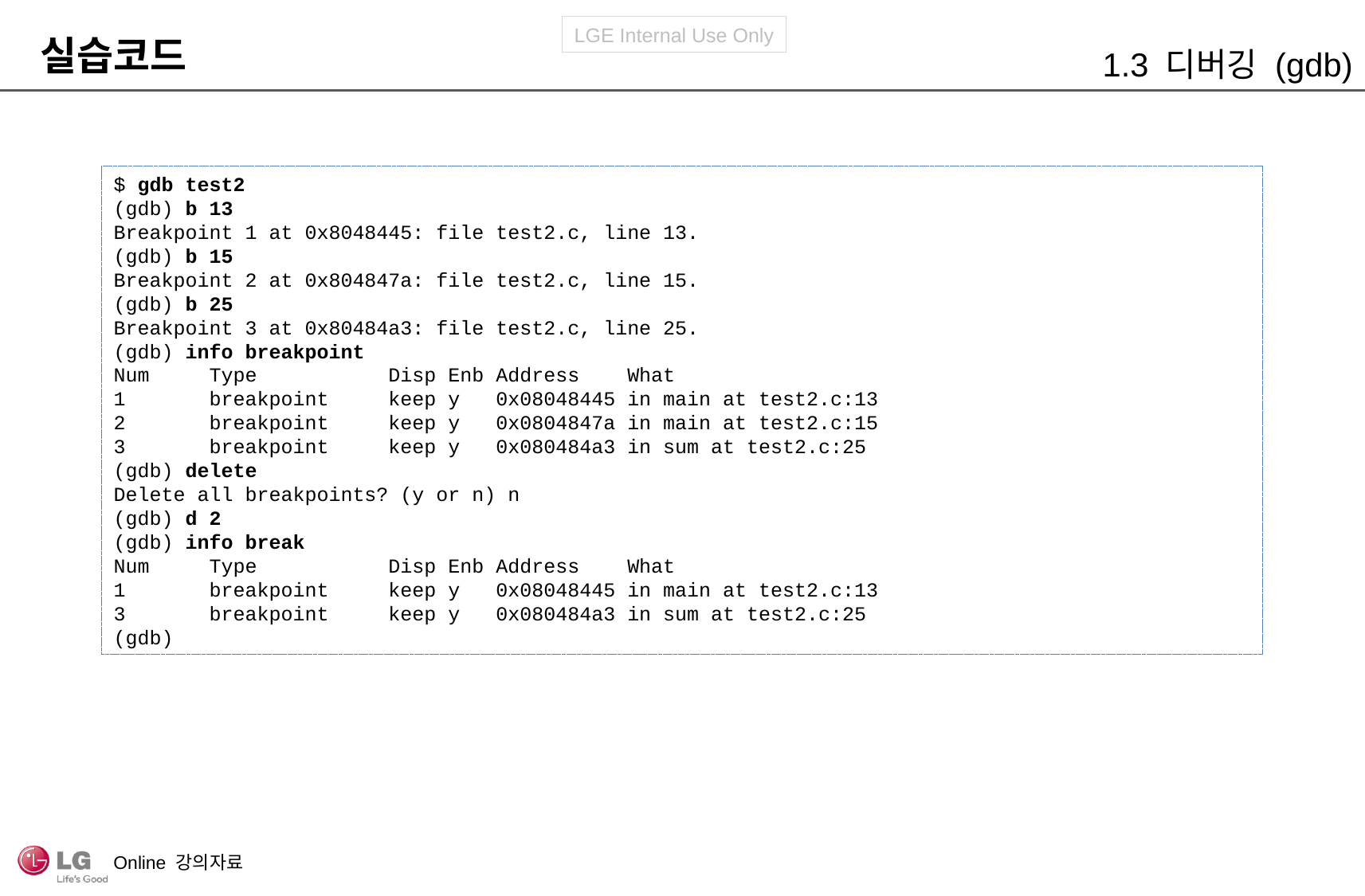

실습코드
1.3 디버깅 (gdb)

$ gdb test2
(gdb) b 13
Breakpoint 1 at 0x8048445: file test2.c, line 13.
(gdb) b 15
Breakpoint 2 at 0x804847a: file test2.c, line 15.
(gdb) b 25
Breakpoint 3 at 0x80484a3: file test2.c, line 25.
(gdb) info breakpoint
Num     Type           Disp Enb Address    What
1       breakpoint     keep y   0x08048445 in main at test2.c:13
2       breakpoint     keep y   0x0804847a in main at test2.c:15
3       breakpoint     keep y   0x080484a3 in sum at test2.c:25
(gdb) delete
Delete all breakpoints? (y or n) n
(gdb) d 2
(gdb) info break
Num     Type           Disp Enb Address    What
1       breakpoint     keep y   0x08048445 in main at test2.c:13
3       breakpoint     keep y   0x080484a3 in sum at test2.c:25
(gdb)